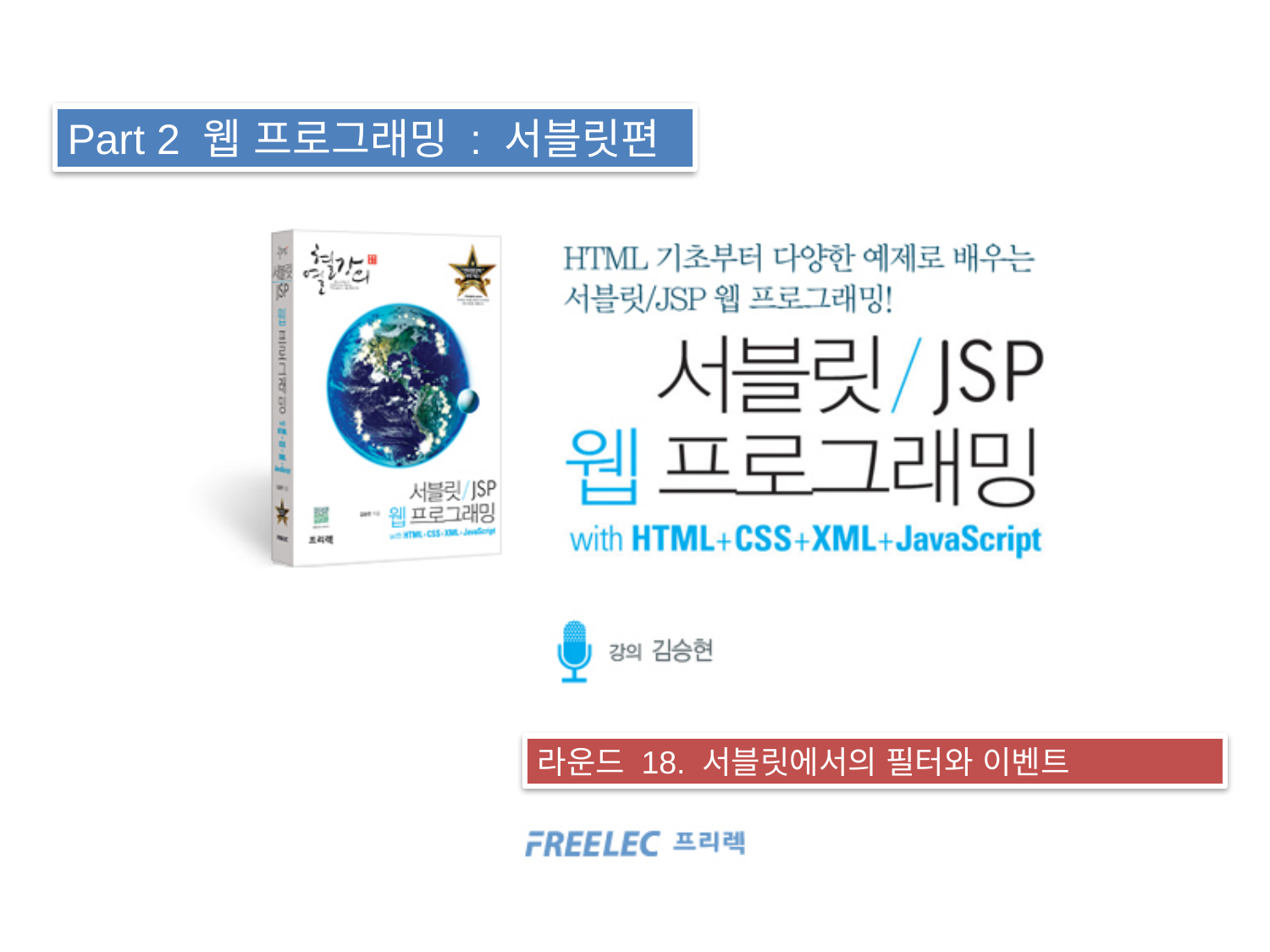

Part 2 웹 프로그래밍 : 서블릿편
라운드 18. 서블릿에서의 필터와 이벤트